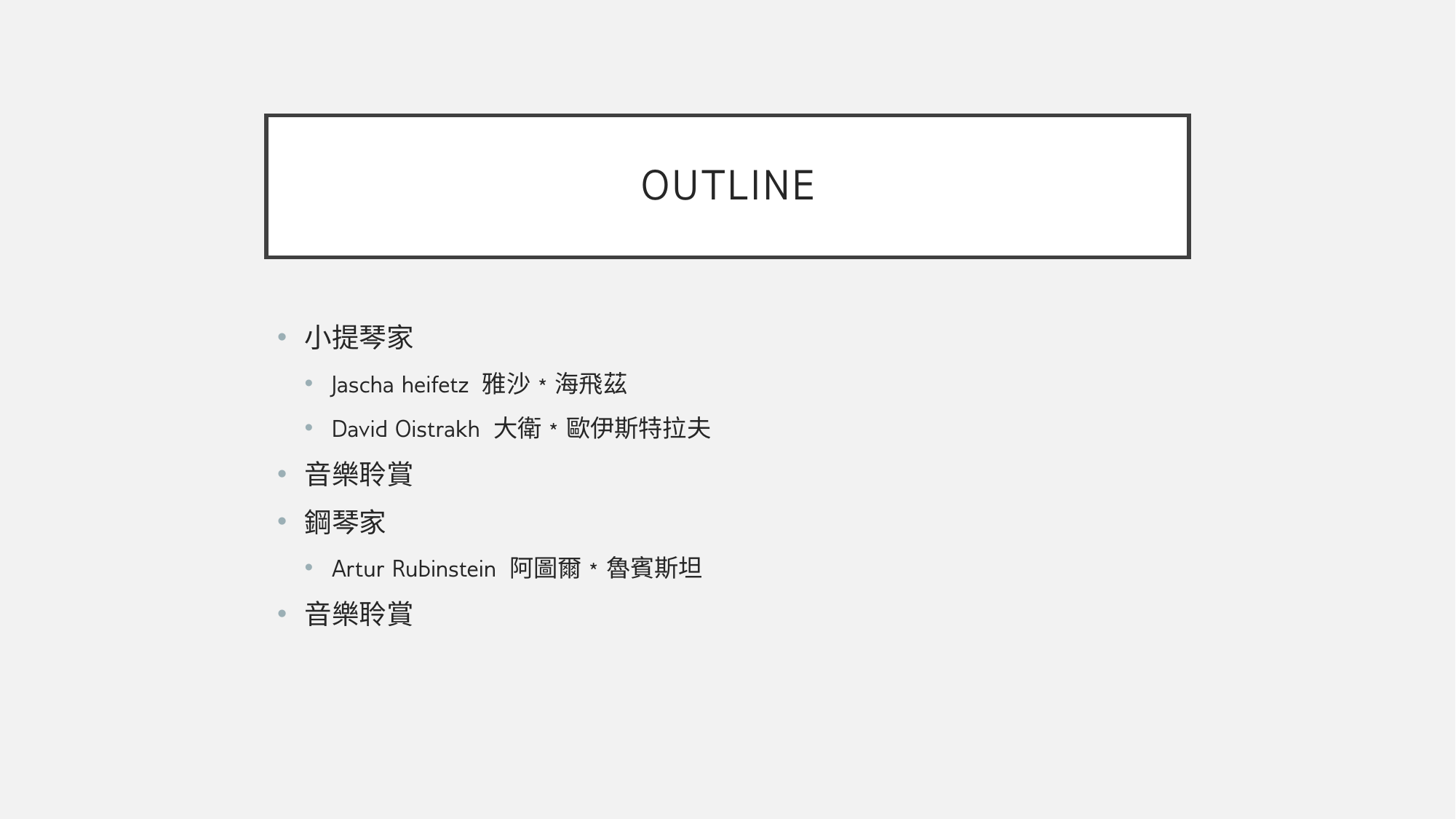

# Outline
小提琴家
Jascha heifetz 雅沙﹡海飛茲
David Oistrakh 大衛﹡歐伊斯特拉夫
音樂聆賞
鋼琴家
Artur Rubinstein 阿圖爾﹡魯賓斯坦
音樂聆賞